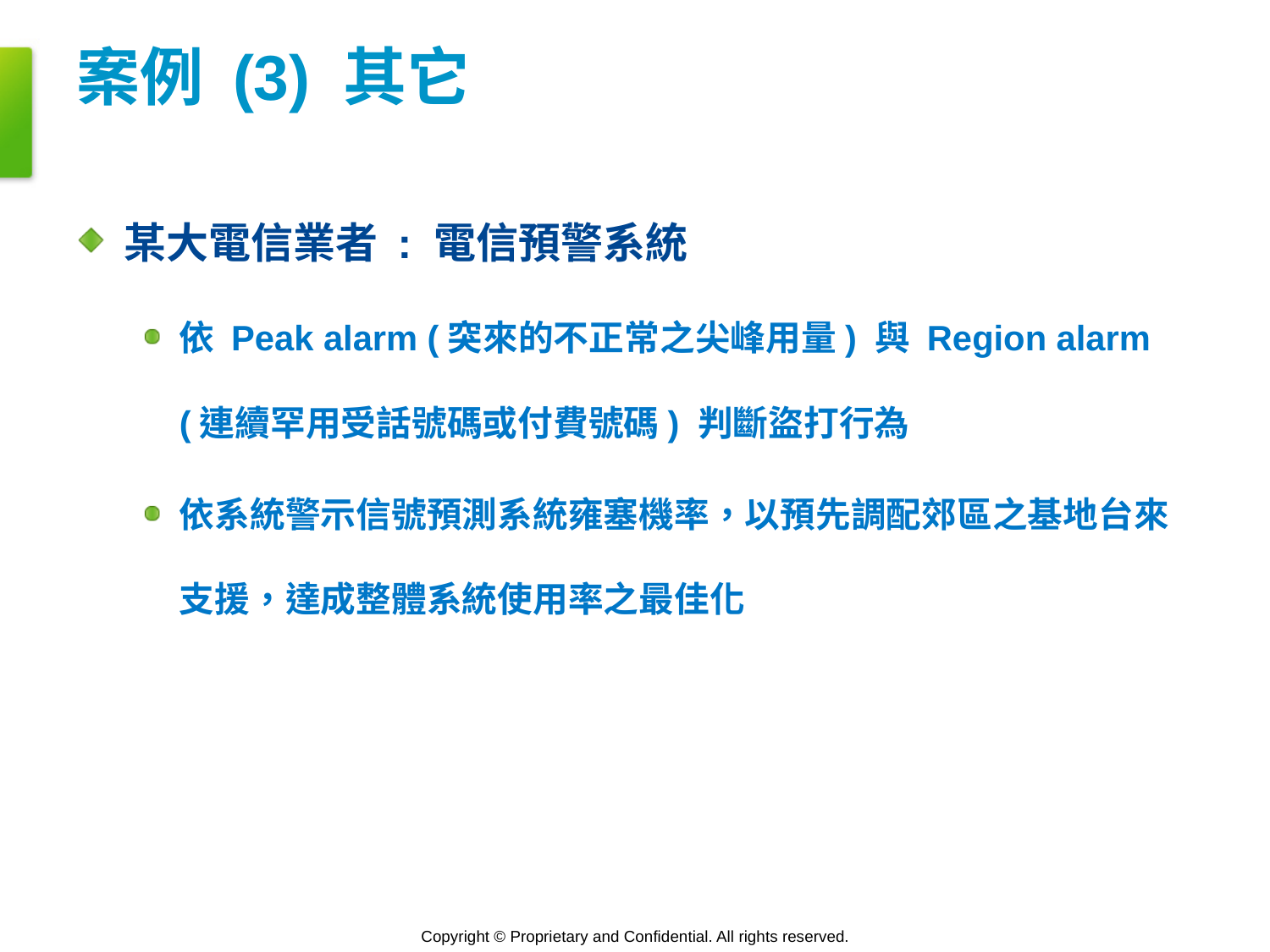

# 案例 (3) 其它
某大電信業者 : 電信預警系統
依 Peak alarm (突來的不正常之尖峰用量) 與 Region alarm (連續罕用受話號碼或付費號碼) 判斷盜打行為
依系統警示信號預測系統雍塞機率，以預先調配郊區之基地台來支援，達成整體系統使用率之最佳化